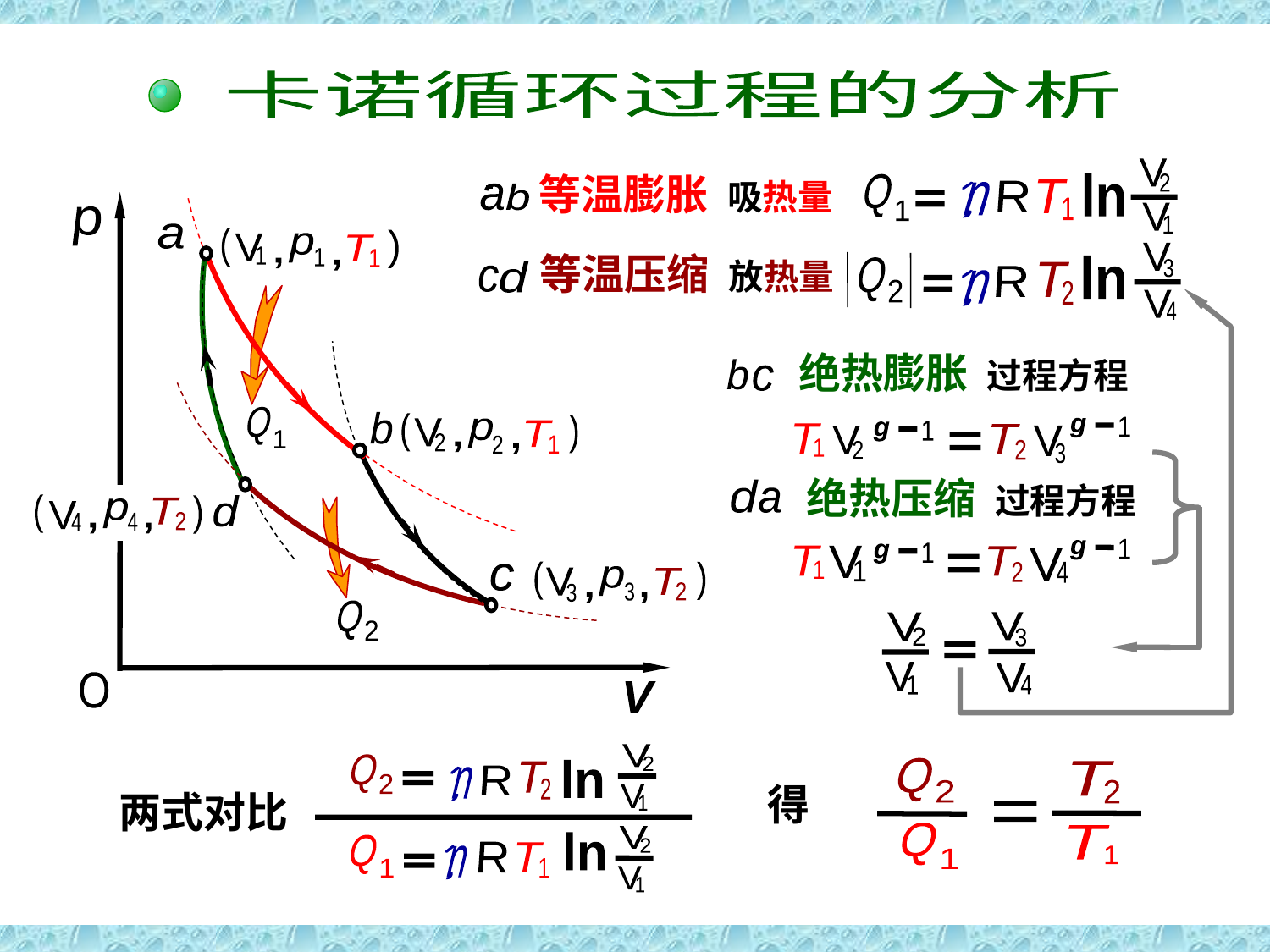

续
卡诺循环过程的分析

a

b

p
O
V

c

Q
1

d

Q
2
V
2
等温膨胀  吸热量
ln
Q
1
T
1
R
ν

a
b
.

V
1
等温压缩  放热量
d
c
V
3

ln
Q
2
T
2
R

ν

V
4

(
)
p
V
T
1
1
1
,
,

绝热膨胀  过程方程
b
c
1
γ

1
γ

T
T
2

V
3
V
2
1
绝热压缩  过程方程
d
a
1
γ

1
γ

T
V
1
T
2

V
4
1
(
)
V
p
T
2
1
2
,
,

(
)
T
p
V
2
4
4
,
,
(
)
p
V
T
2
3
3
,
,
V
3

V
4
V
2

V
1
V
2

V
1
Q
2
Q
2
T
2

Q
1
T
1
得
ln
T
2

R
ν

两式对比

V
2

V
1
ln
Q
1
R
T
1

ν